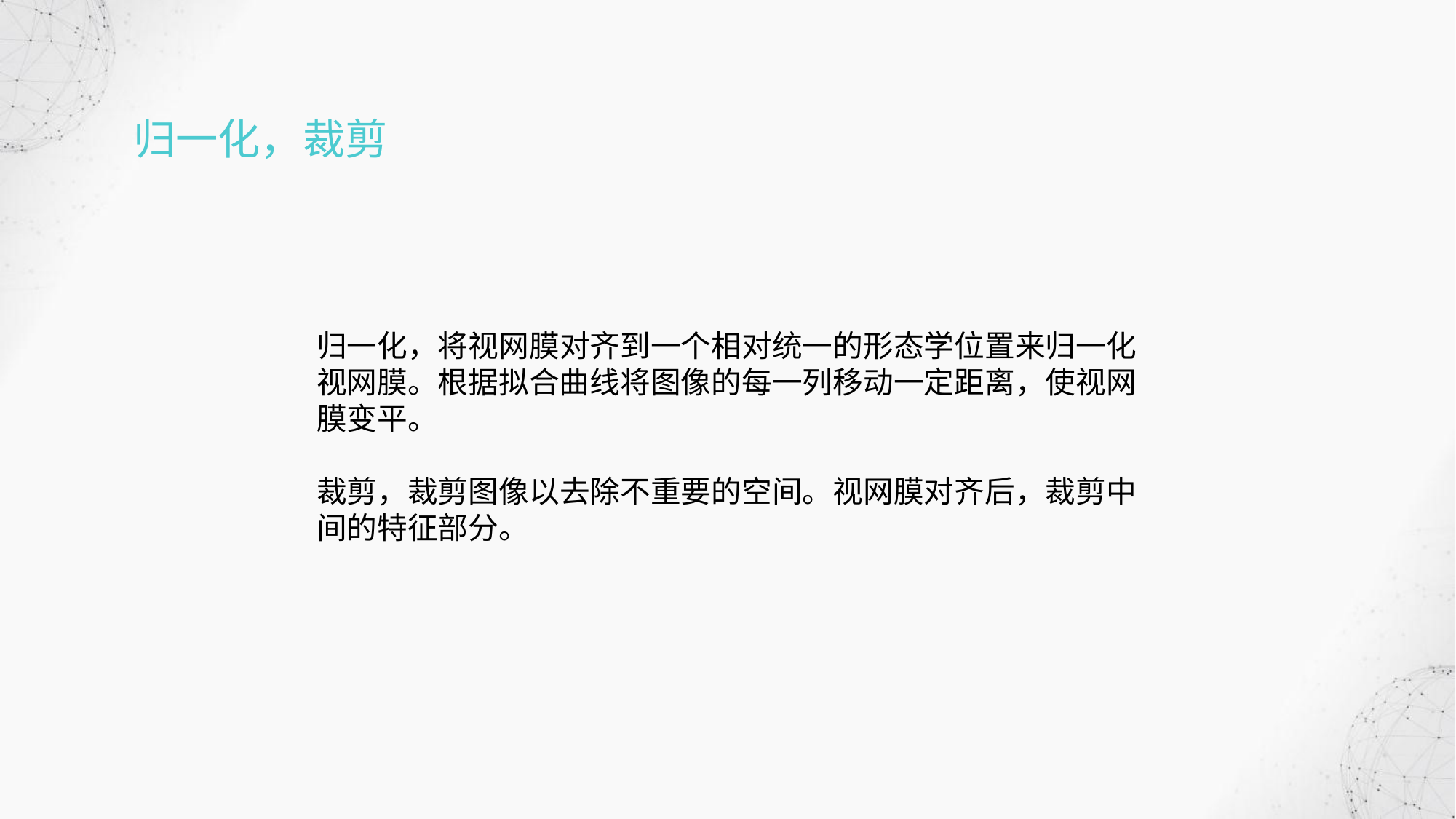

归一化，裁剪
归一化，将视网膜对齐到一个相对统一的形态学位置来归一化视网膜。根据拟合曲线将图像的每一列移动一定距离，使视网膜变平。

裁剪，裁剪图像以去除不重要的空间。视网膜对齐后，裁剪中间的特征部分。